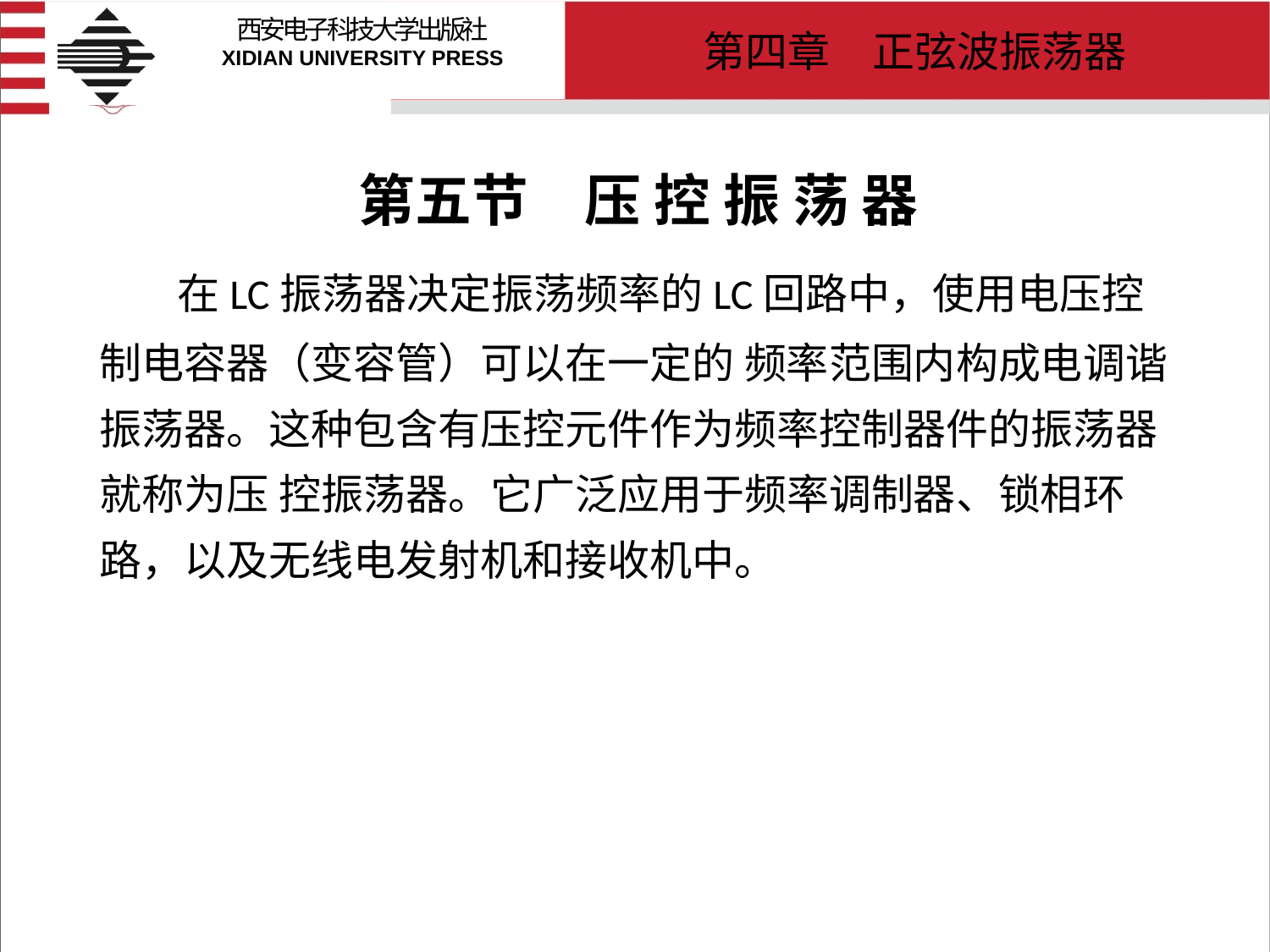

# 第五节　压 控 振 荡 器 在LC振荡器决定振荡频率的LC回路中，使用电压控制电容器（变容管）可以在一定的 频率范围内构成电调谐振荡器。这种包含有压控元件作为频率控制器件的振荡器就称为压 控振荡器。它广泛应用于频率调制器、锁相环路，以及无线电发射机和接收机中。